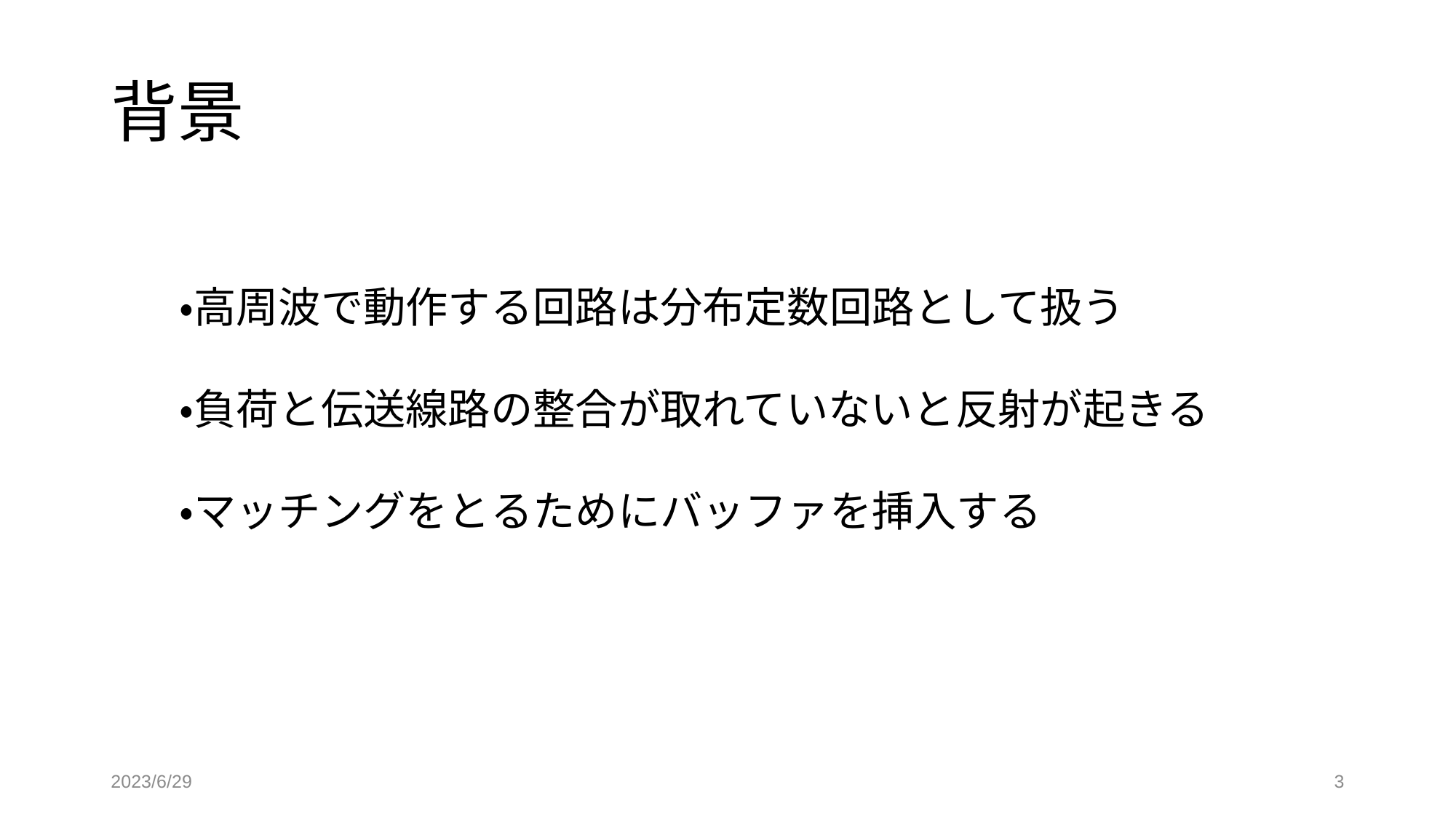

# 背景
・高周波で動作する回路は分布定数回路として扱う

・負荷と伝送線路の整合が取れていないと反射が起きる

・マッチングをとるためにバッファを挿入する
2023/6/29
3